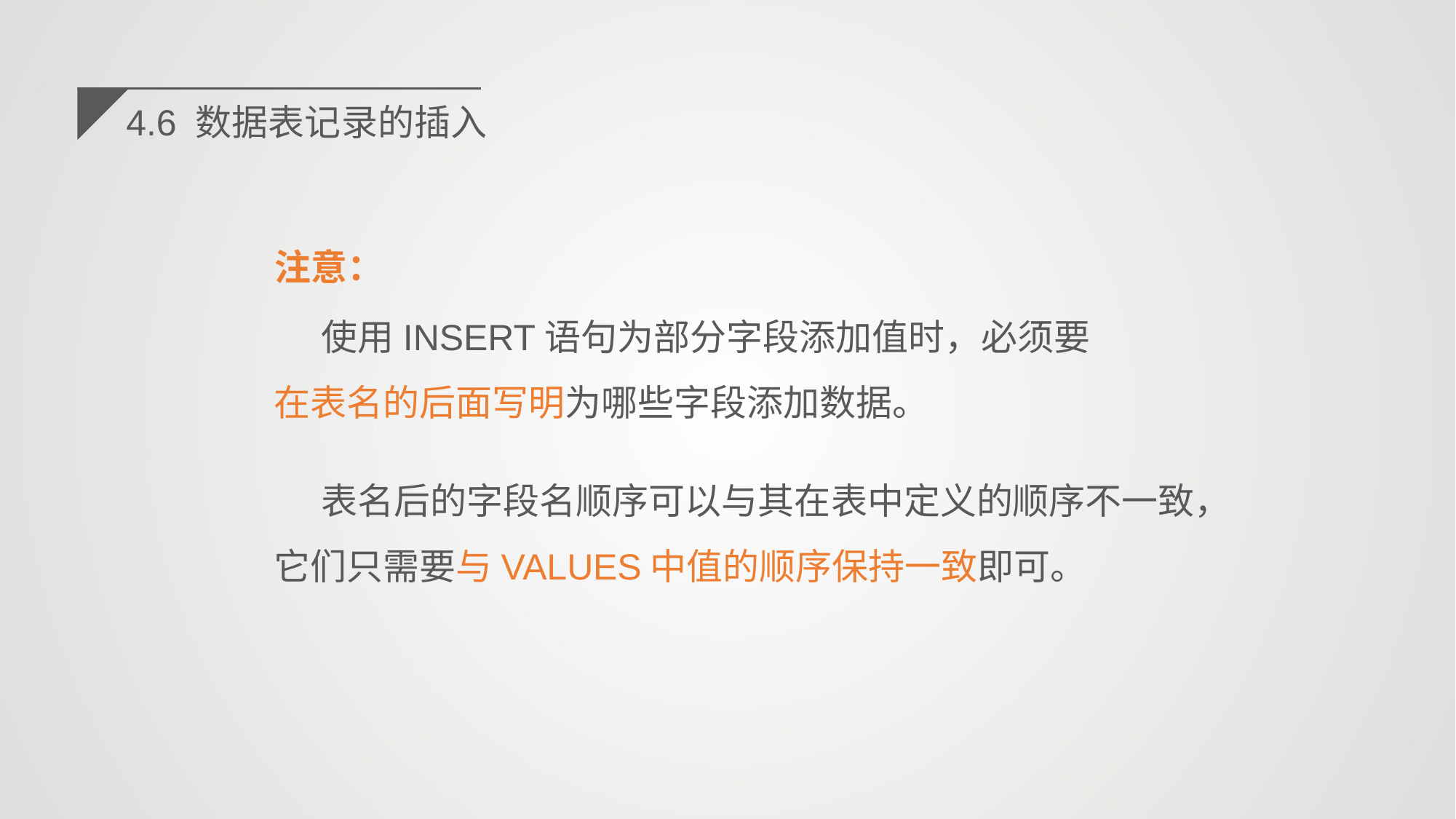

4.6 数据表记录的插入

注意：

      使用INSERT语句为部分字段添加值时，必须要在表名的后面写明为哪些字段添加数据。

      表名后的字段名顺序可以与其在表中定义的顺序不一致，它们只需要与VALUES中值的顺序保持一致即可。